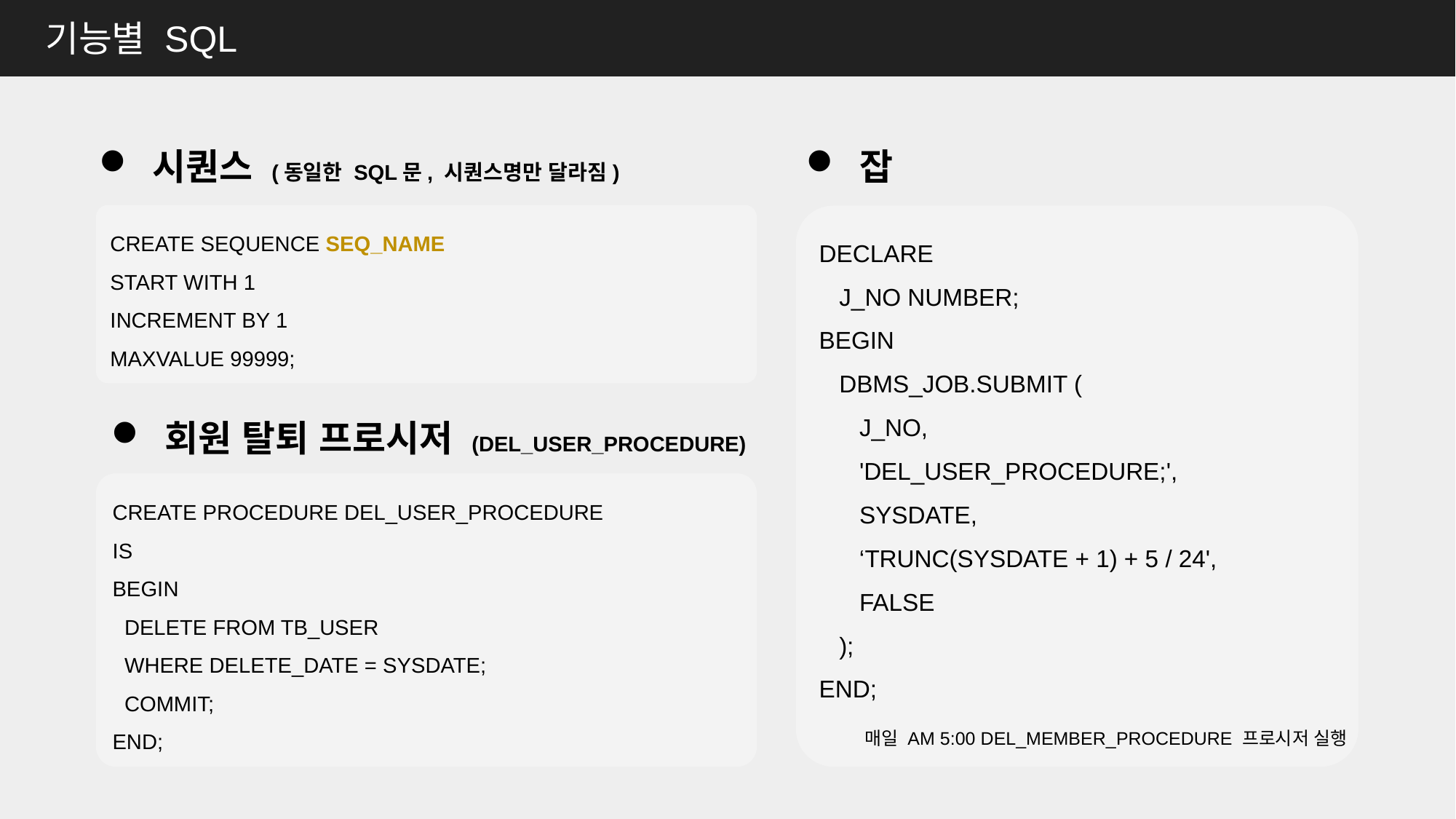

기능별 SQL
 시퀀스 (동일한 SQL문, 시퀀스명만 달라짐)
 잡
CREATE SEQUENCE SEQ_NAME
START WITH 1
INCREMENT BY 1
MAXVALUE 99999;

DECLARE
   J_NO NUMBER;
BEGIN
   DBMS_JOB.SUBMIT (
      J_NO,
      'DEL_USER_PROCEDURE;',
      SYSDATE,
      ‘TRUNC(SYSDATE + 1) + 5 / 24',
      FALSE
   );
END;
 회원 탈퇴 프로시저 (DEL_USER_PROCEDURE)
CREATE PROCEDURE DEL_USER_PROCEDURE
IS
BEGIN
  DELETE FROM TB_USER
  WHERE DELETE_DATE = SYSDATE;
  COMMIT;
END;
매일 AM 5:00 DEL_MEMBER_PROCEDURE 프로시저 실행